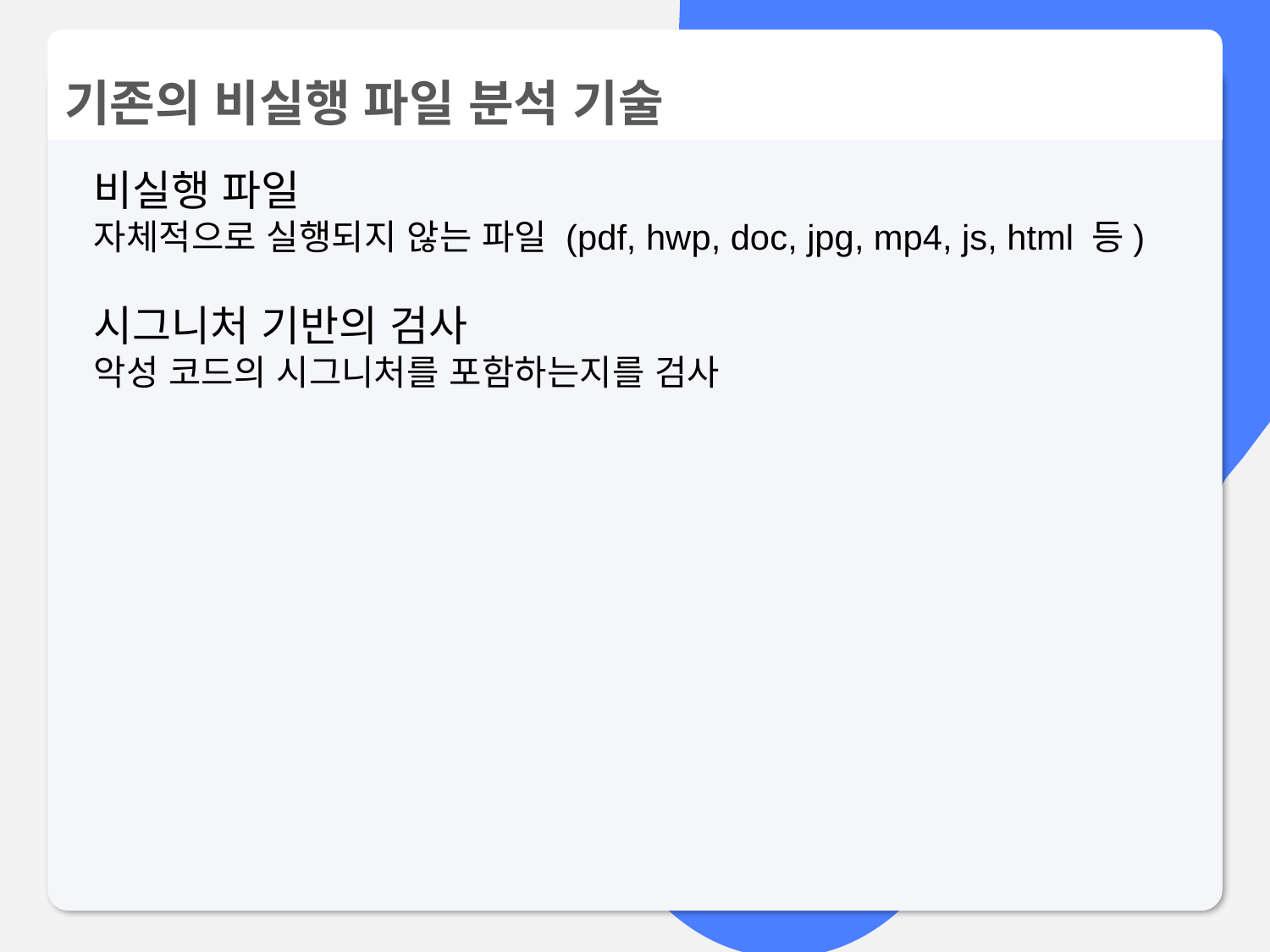

기존의 비실행 파일 분석 기술

비실행 파일
자체적으로 실행되지 않는 파일 (pdf, hwp, doc, jpg, mp4, js, html 등)

시그니처 기반의 검사
악성 코드의 시그니처를 포함하는지를 검사